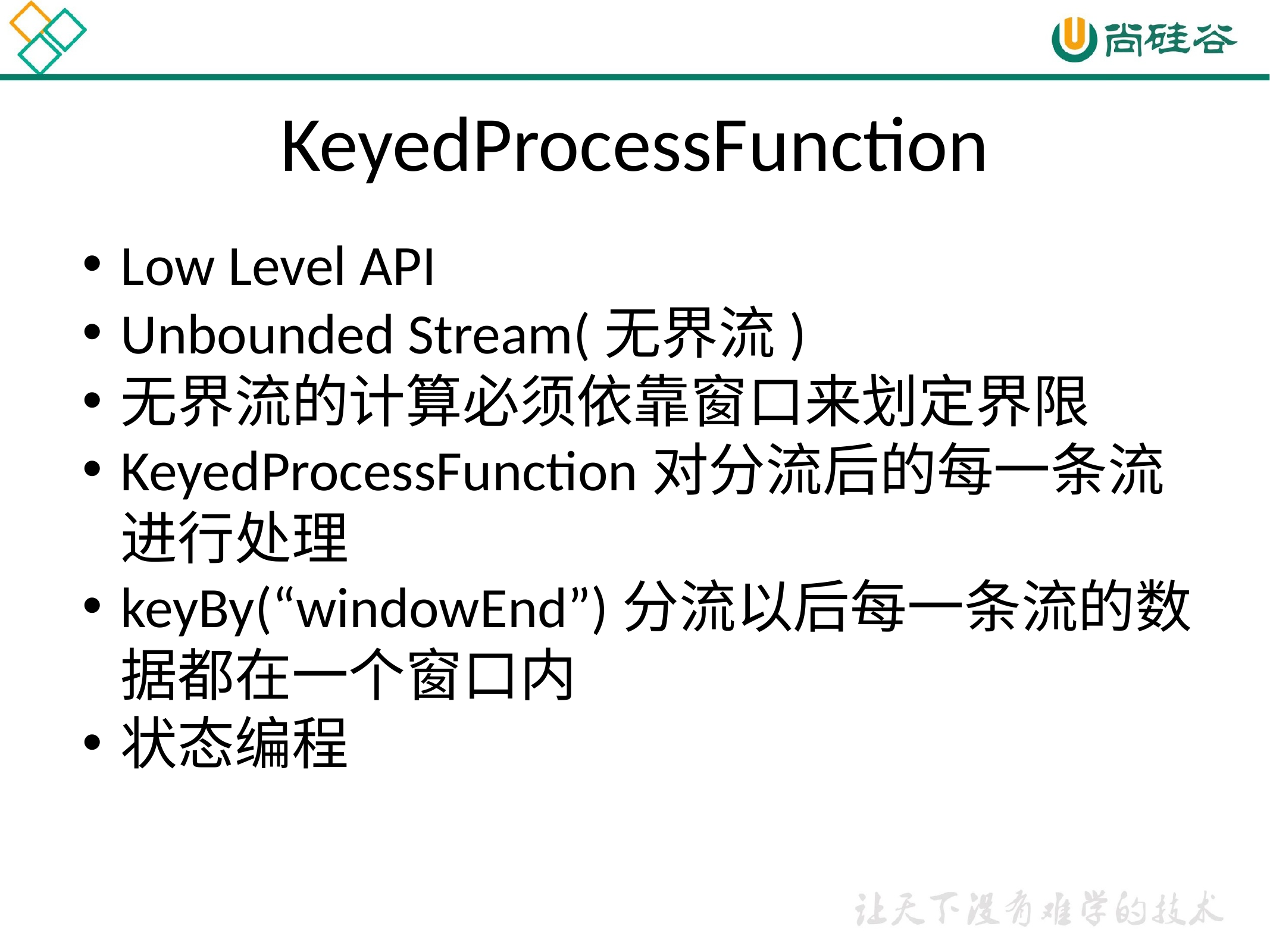

# KeyedProcessFunction
Low Level API
Unbounded Stream(无界流)
无界流的计算必须依靠窗口来划定界限
KeyedProcessFunction对分流后的每一条流进行处理
keyBy(“windowEnd”)分流以后每一条流的数据都在一个窗口内
状态编程